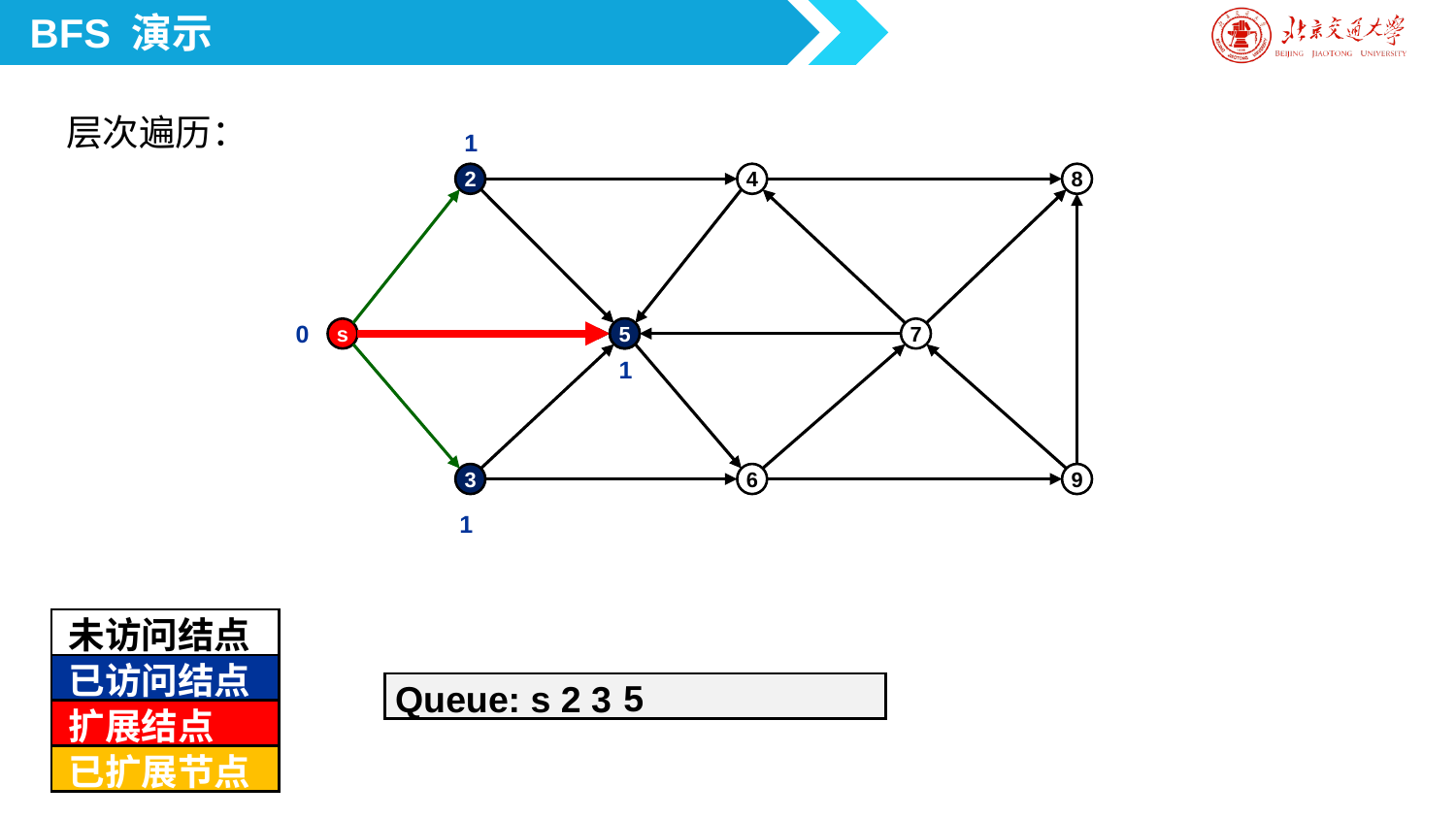

BFS 演示
层次遍历：
1
2
4
8
5
0
s
5
7
1
3
6
9
1
 未访问结点
 已访问结点
5
 Queue: s 2 3
 扩展结点
 已扩展节点